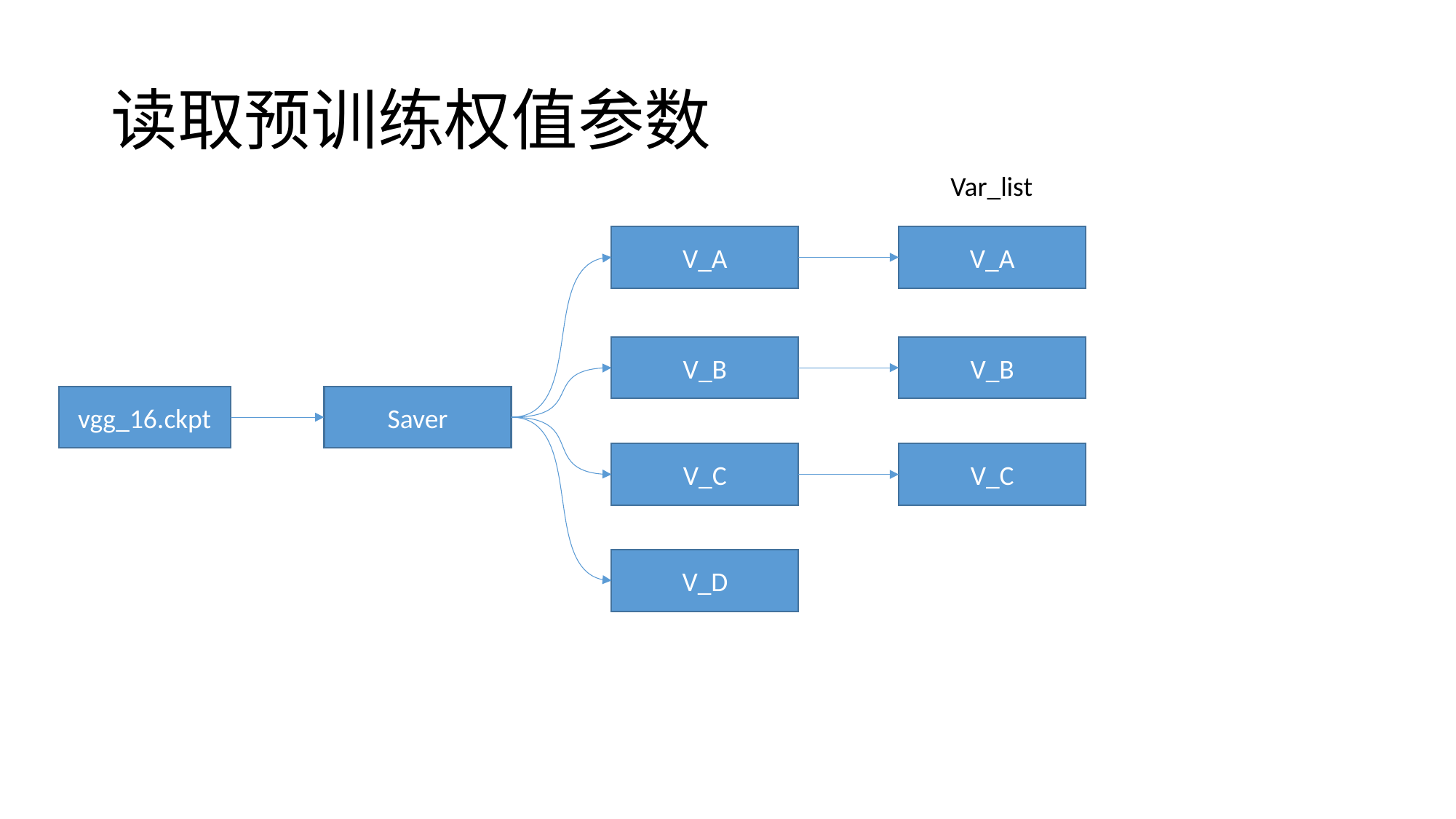

# 读取预训练权值参数
Var_list
V_A
V_A
V_B
V_B
vgg_16.ckpt
Saver
V_C
V_C
V_D